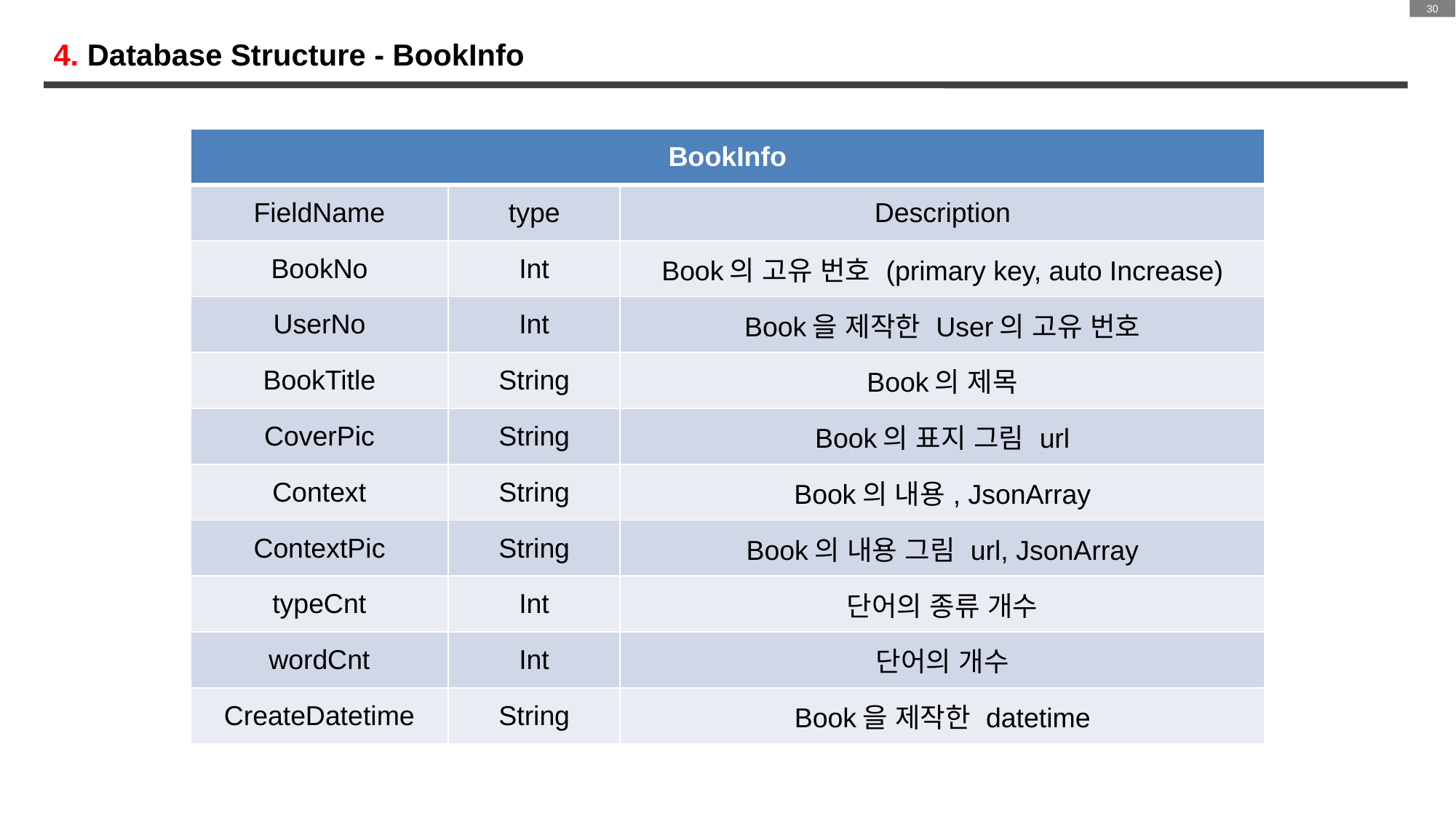

4. Database Structure - BookInfo
| BookInfo |  |  |
| --- | --- | --- |
| FieldName | type | Description |
| BookNo | Int | Book의 고유 번호 (primary key, auto Increase) |
| UserNo | Int | Book을 제작한 User의 고유 번호 |
| BookTitle | String | Book의 제목 |
| CoverPic | String | Book의 표지 그림 url |
| Context | String | Book의 내용, JsonArray |
| ContextPic | String | Book의 내용 그림 url, JsonArray |
| typeCnt | Int | 단어의 종류 개수 |
| wordCnt | Int | 단어의 개수 |
| CreateDatetime | String | Book을 제작한 datetime |